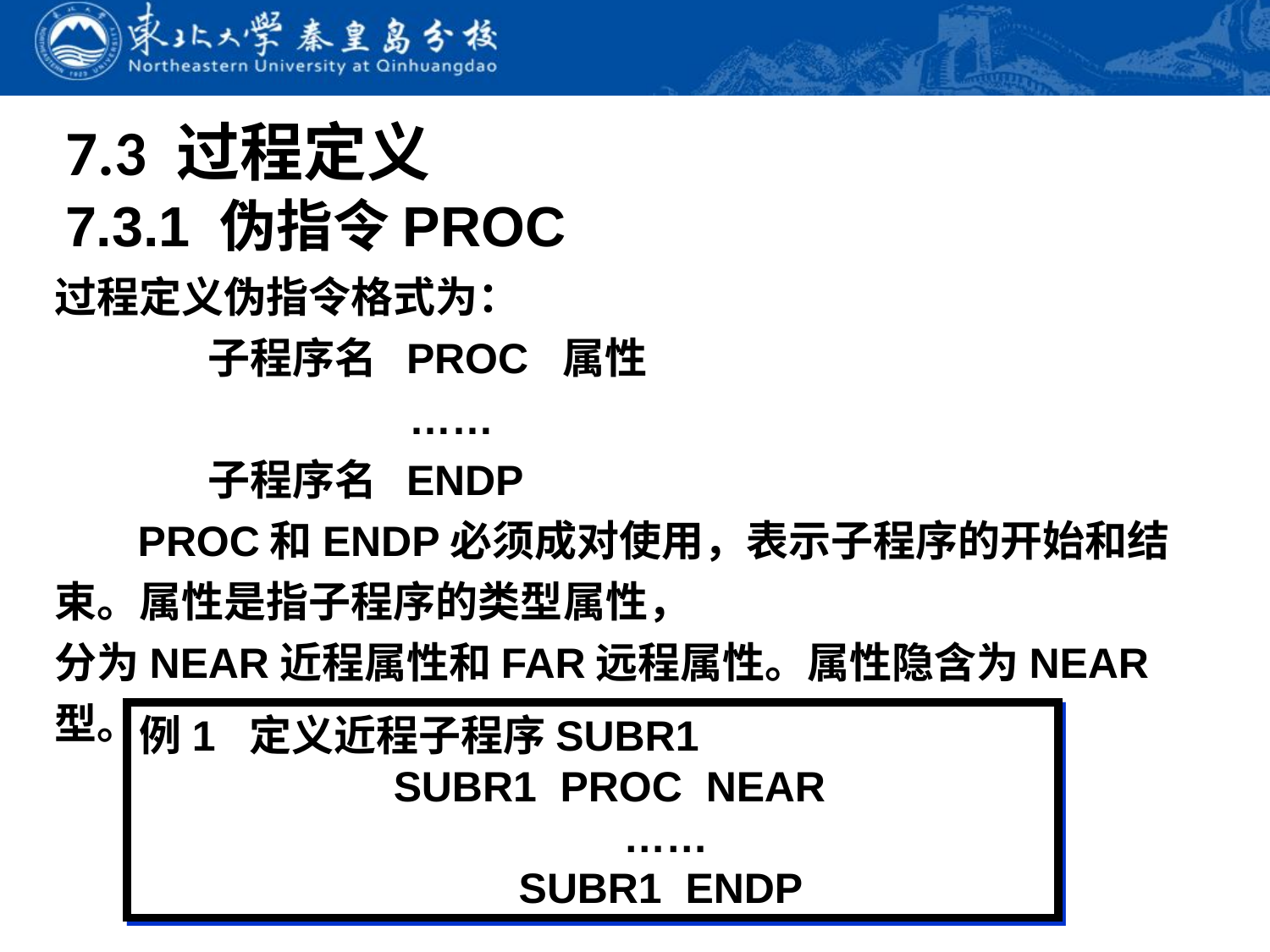

# 7.3 过程定义
7.3.1 伪指令PROC
过程定义伪指令格式为：
               子程序名  PROC  属性
                              ……
               子程序名  ENDP
       PROC和ENDP必须成对使用，表示子程序的开始和结束。属性是指子程序的类型属性，
分为NEAR近程属性和FAR远程属性。属性隐含为NEAR型。

例1  定义近程子程序SUBR1
		SUBR1  PROC  NEAR
                                         ……
                                SUBR1  ENDP